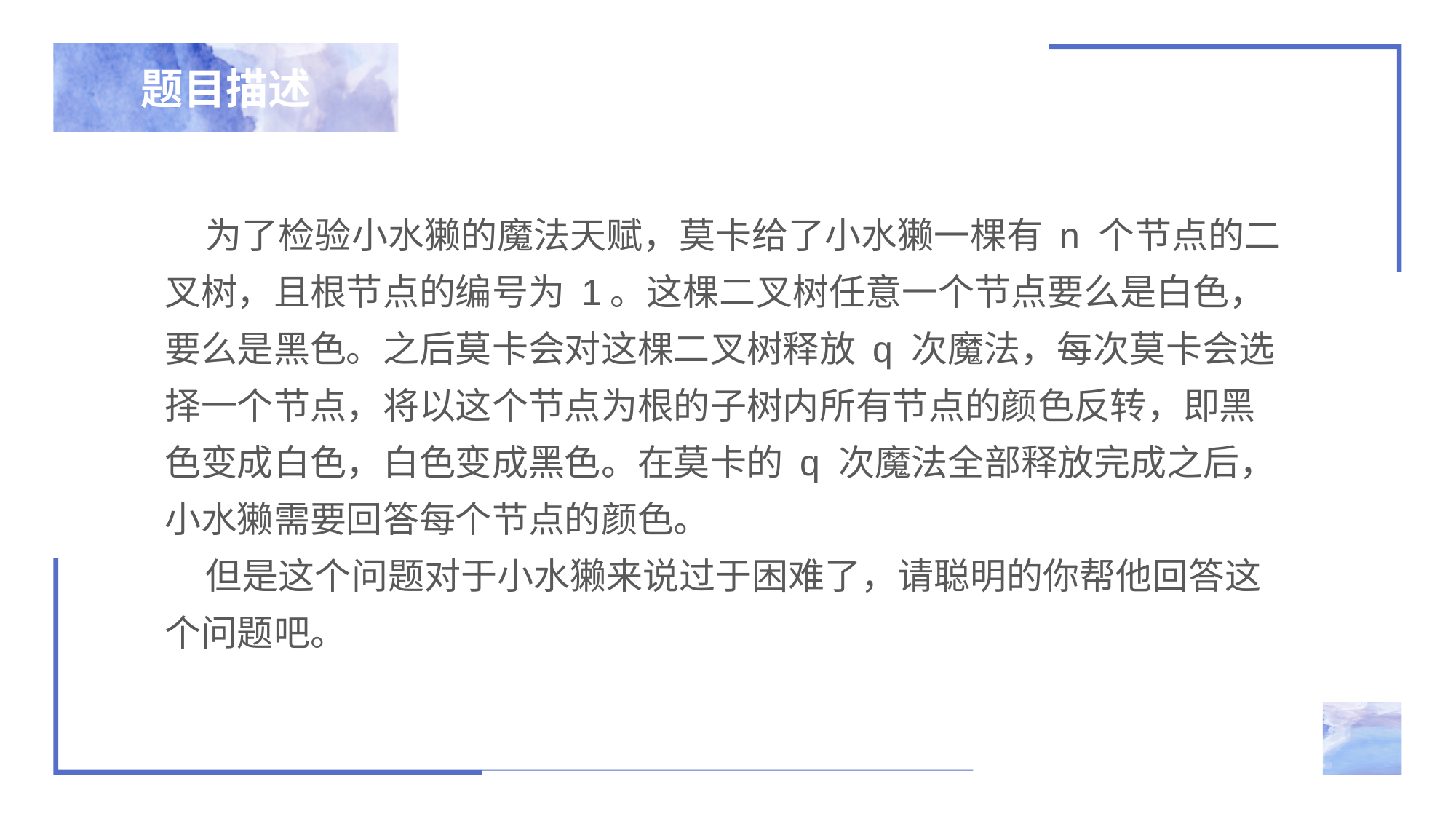

题目描述

    为了检验小水獭的魔法天赋，莫卡给了小水獭一棵有 n 个节点的二叉树，且根节点的编号为 1。这棵二叉树任意一个节点要么是白色，要么是黑色。之后莫卡会对这棵二叉树释放 q 次魔法，每次莫卡会选择一个节点，将以这个节点为根的子树内所有节点的颜色反转，即黑色变成白色，白色变成黑色。在莫卡的 q 次魔法全部释放完成之后，小水獭需要回答每个节点的颜色。
    但是这个问题对于小水獭来说过于困难了，请聪明的你帮他回答这个问题吧。